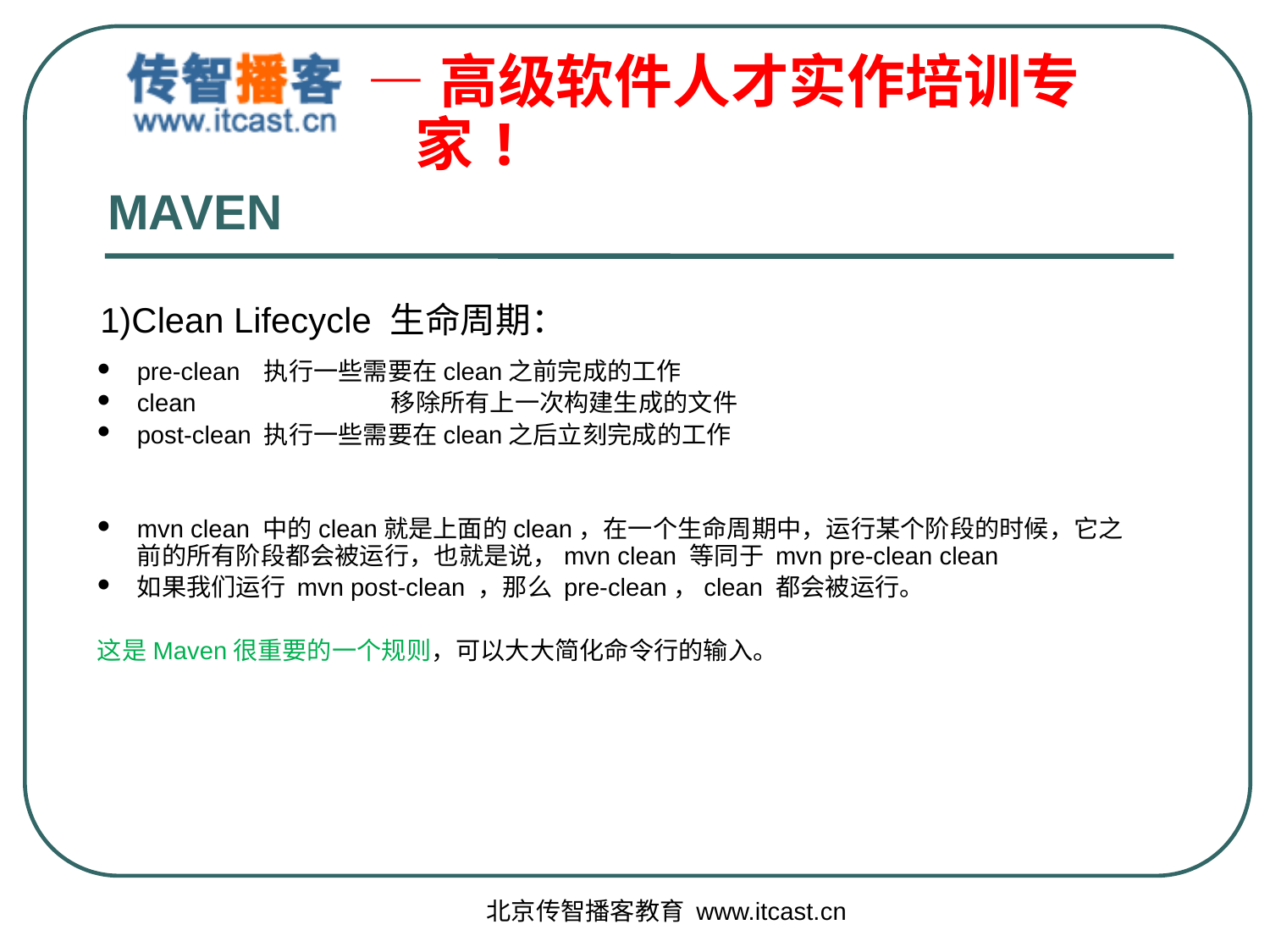

# MAVEN
1)Clean Lifecycle 生命周期：
pre-clean 	执行一些需要在clean之前完成的工作
clean		移除所有上一次构建生成的文件
post-clean 	执行一些需要在clean之后立刻完成的工作

mvn clean 中的clean就是上面的clean，在一个生命周期中，运行某个阶段的时候，它之前的所有阶段都会被运行，也就是说，mvn clean 等同于 mvn pre-clean clean
如果我们运行 mvn post-clean ，那么 pre-clean，clean 都会被运行。

这是Maven很重要的一个规则，可以大大简化命令行的输入。
北京传智播客教育 www.itcast.cn